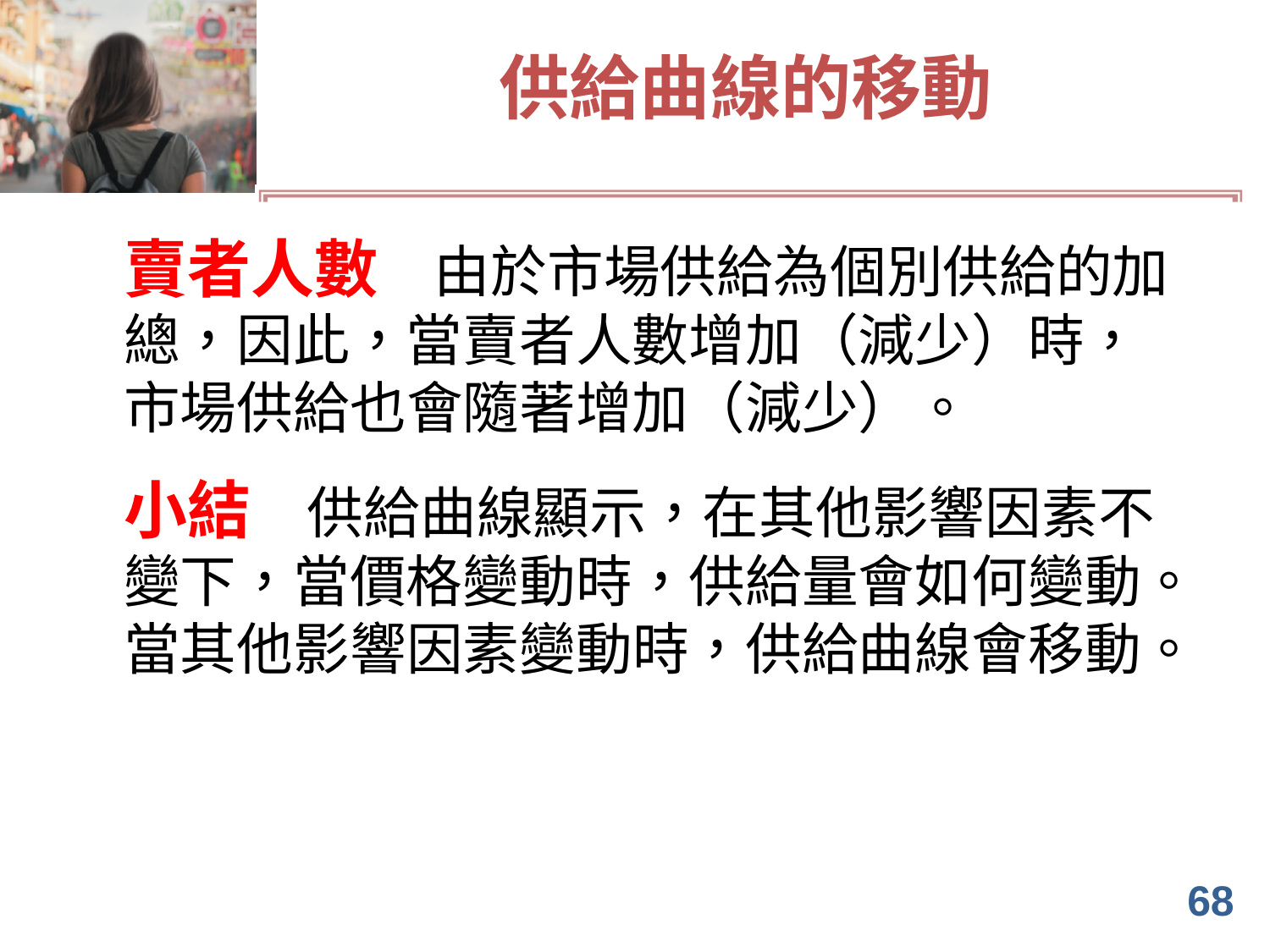

# 供給曲線的移動
	賣者人數　由於市場供給為個別供給的加總，因此，當賣者人數增加（減少）時，市場供給也會隨著增加（減少）。

	小結　供給曲線顯示，在其他影響因素不
變下，當價格變動時，供給量會如何變動。當其他影響因素變動時，供給曲線會移動。
68